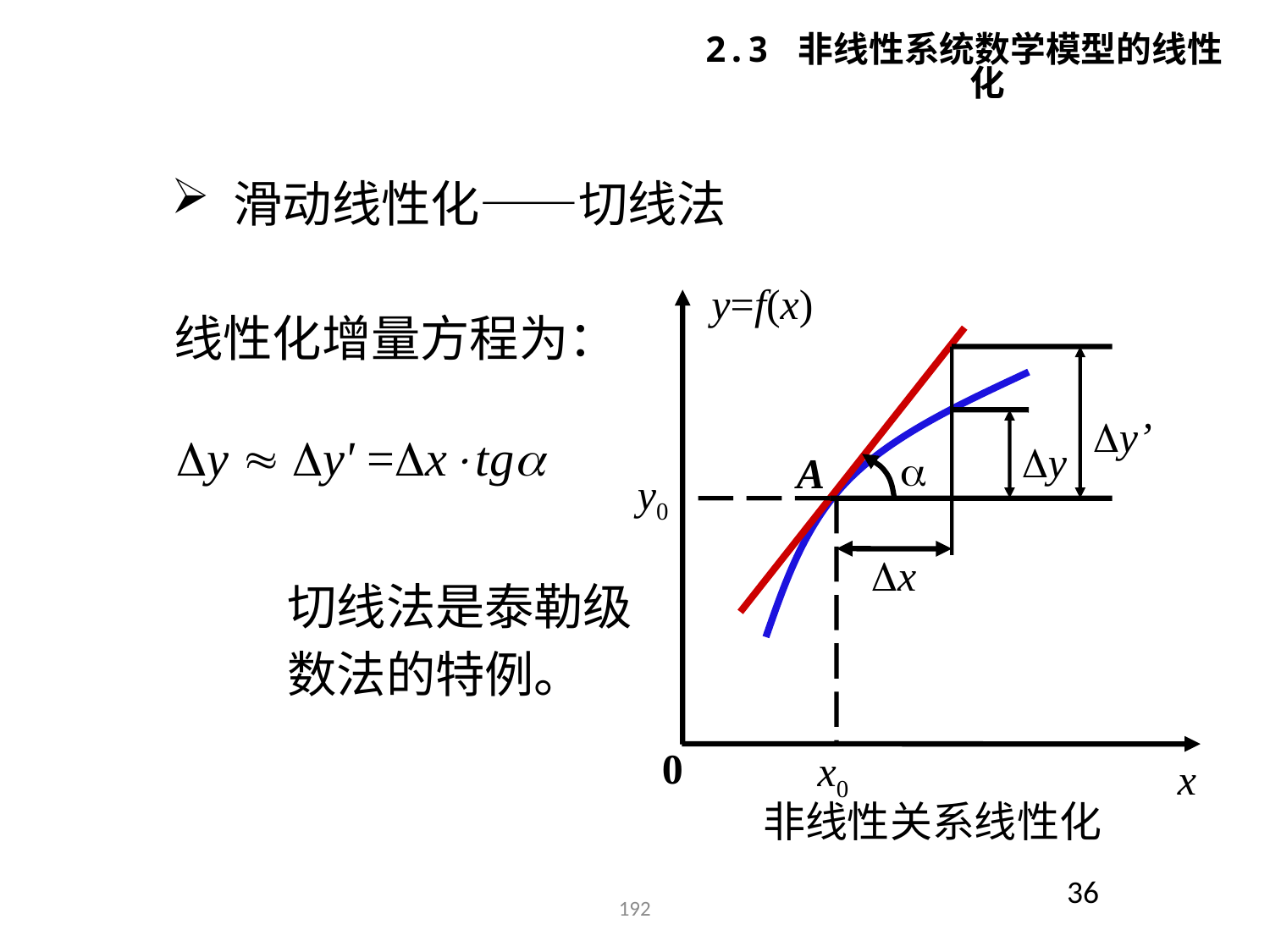

2.3 非线性系统数学模型的线性化
 滑动线性化——切线法
y=f(x)

Δy’

Δy
α
A

y0

Δx

0
x0

x
非线性关系线性化
线性化增量方程为：
Δy ≈ Δy' =Δx⋅tgα
切线法是泰勒级数法的特例。
36
192